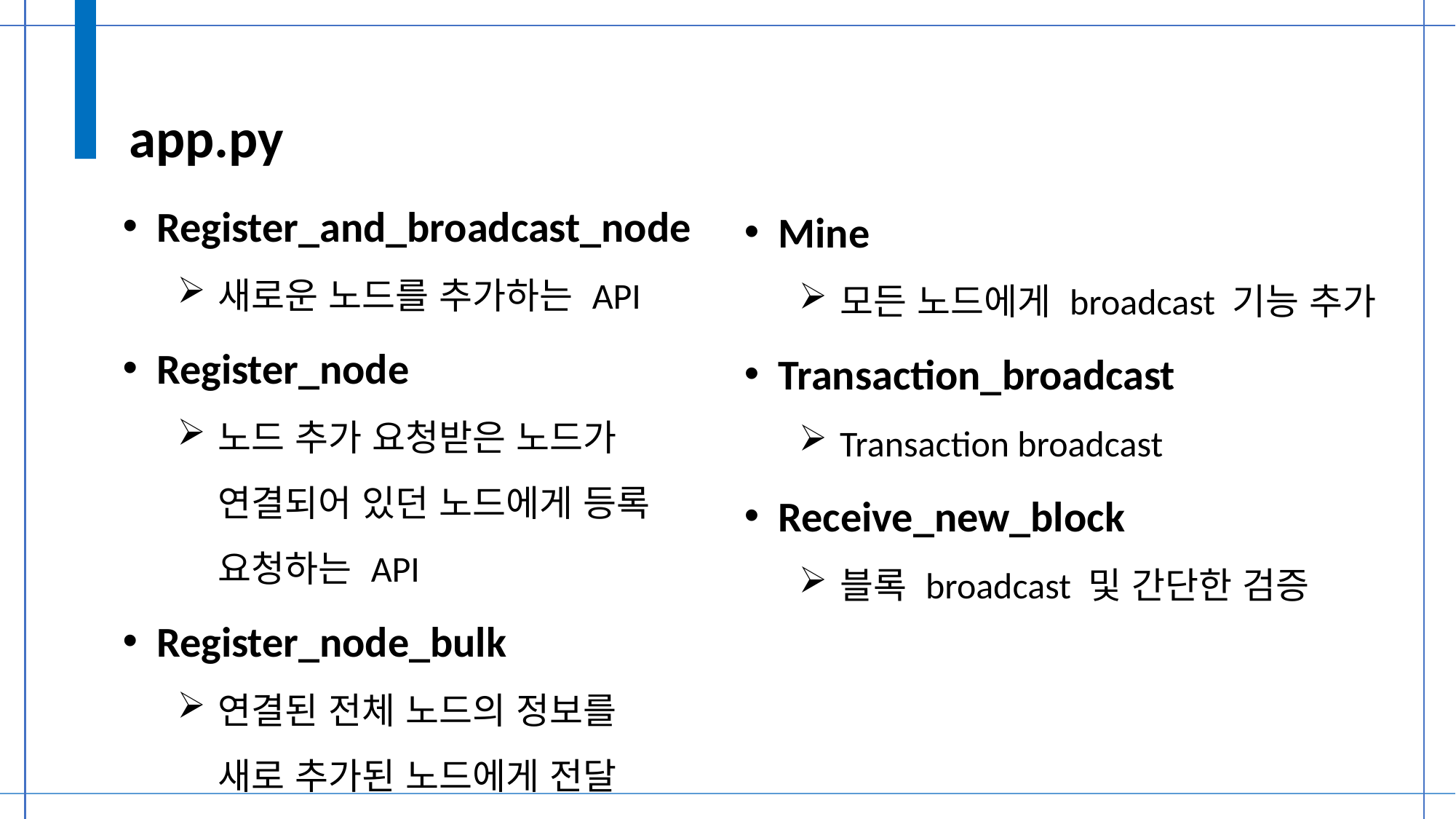

#
app.py
Register_and_broadcast_node
새로운 노드를 추가하는 API
Register_node
노드 추가 요청받은 노드가
연결되어 있던 노드에게 등록
요청하는 API
Register_node_bulk
연결된 전체 노드의 정보를
새로 추가된 노드에게 전달

Mine
모든 노드에게 broadcast 기능 추가
Transaction_broadcast
Transaction broadcast
Receive_new_block
블록 broadcast 및 간단한 검증